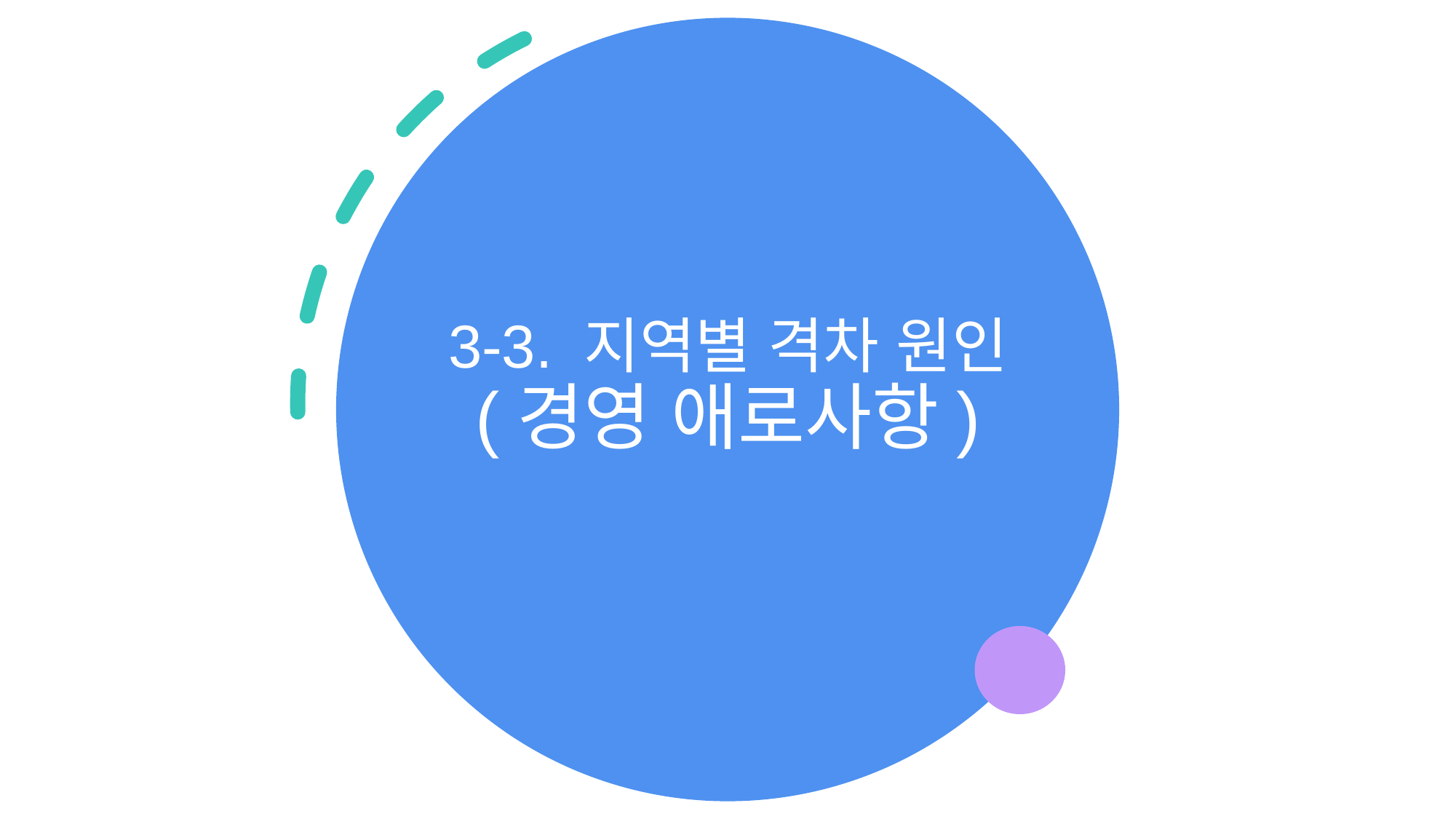

# 3-3. 지역별 격차 원인 (경영 애로사항)